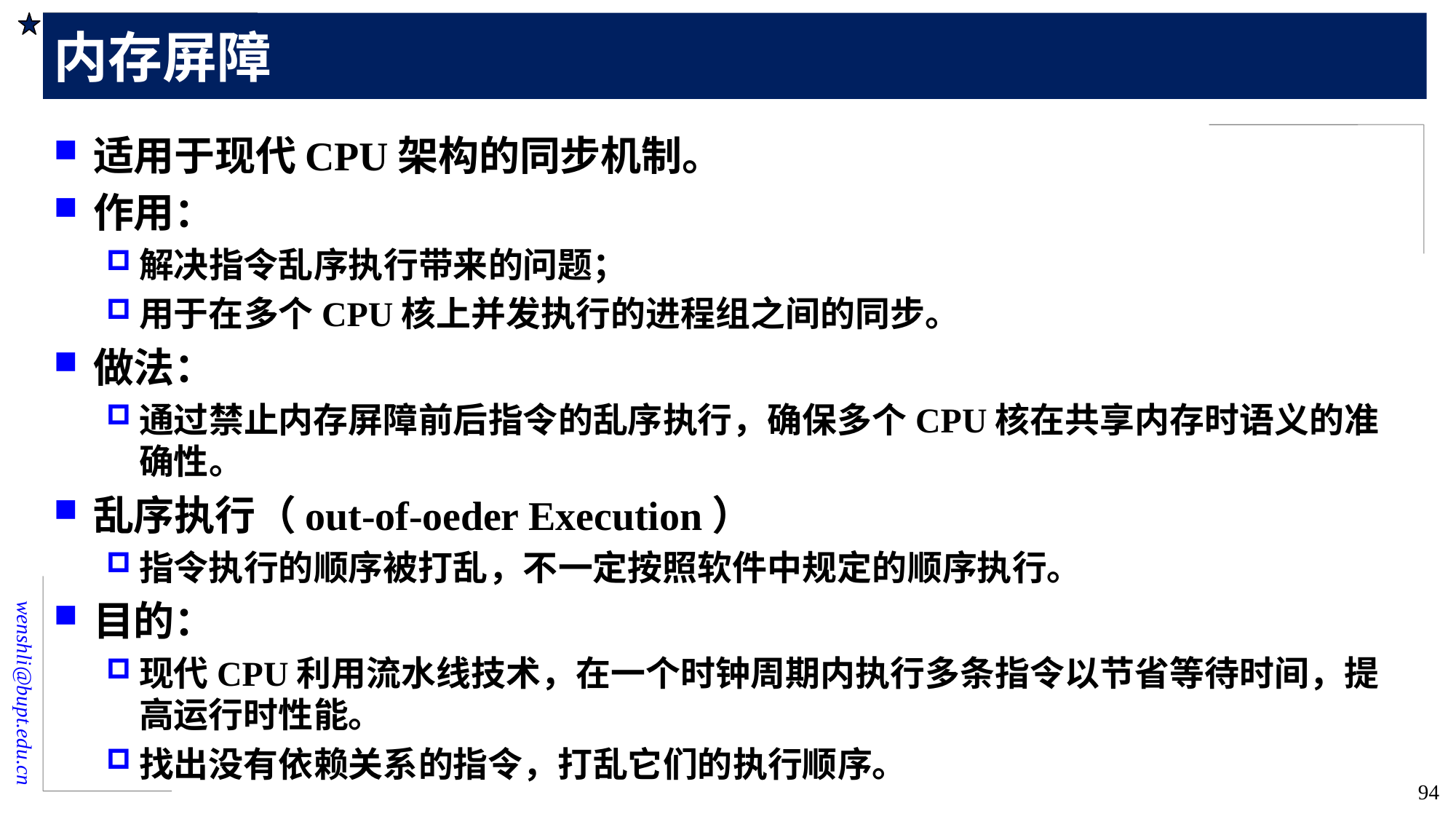

# 内存屏障
适用于现代CPU架构的同步机制。
作用：
解决指令乱序执行带来的问题；
用于在多个CPU核上并发执行的进程组之间的同步。
做法：
通过禁止内存屏障前后指令的乱序执行，确保多个CPU核在共享内存时语义的准确性。
乱序执行（out-of-oeder Execution）
指令执行的顺序被打乱，不一定按照软件中规定的顺序执行。
目的：
现代CPU利用流水线技术，在一个时钟周期内执行多条指令以节省等待时间，提高运行时性能。
找出没有依赖关系的指令，打乱它们的执行顺序。
94